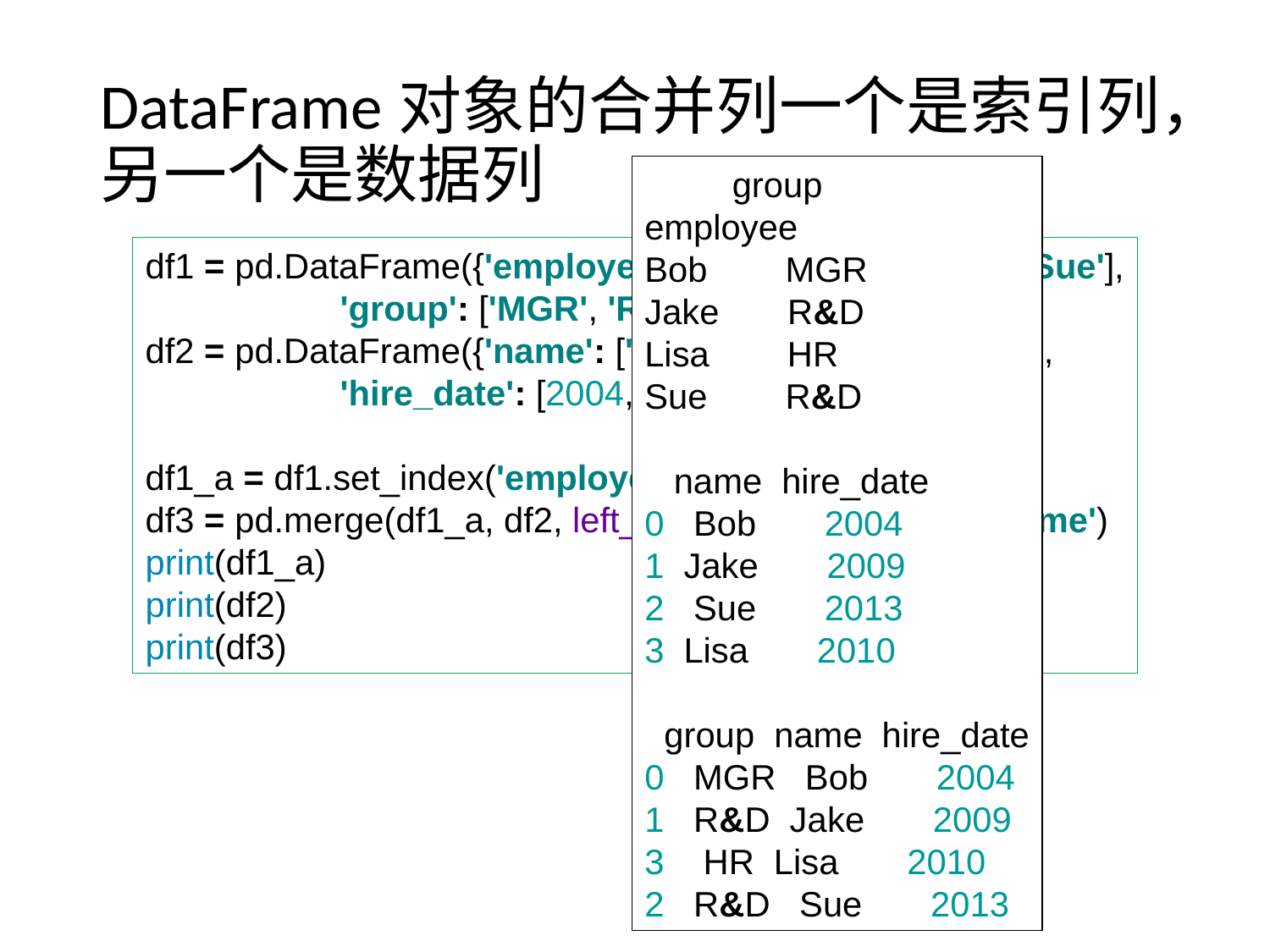

# DataFrame对象的合并列一个是索引列，另一个是数据列
         group
employee
Bob        MGR
Jake       R&D
Lisa        HR
Sue        R&D
   name  hire_date
0   Bob       2004
1  Jake       2009
2   Sue       2013
3  Lisa       2010
  group  name  hire_date
0   MGR   Bob       2004
1   R&D  Jake       2009
3    HR  Lisa       2010
2   R&D   Sue       2013
df1 = pd.DataFrame({'employee': ['Bob', 'Jake', 'Lisa', 'Sue'],
                    'group': ['MGR', 'R&D', 'HR', 'R&D']})
df2 = pd.DataFrame({'name': ['Bob', 'Jake', 'Sue', 'Lisa'],
                    'hire_date': [2004, 2009, 2013, 2010]})
df1_a = df1.set_index('employee')
df3 = pd.merge(df1_a, df2, left_index=True, right_on='name')
print(df1_a)
print(df2)
print(df3)

83